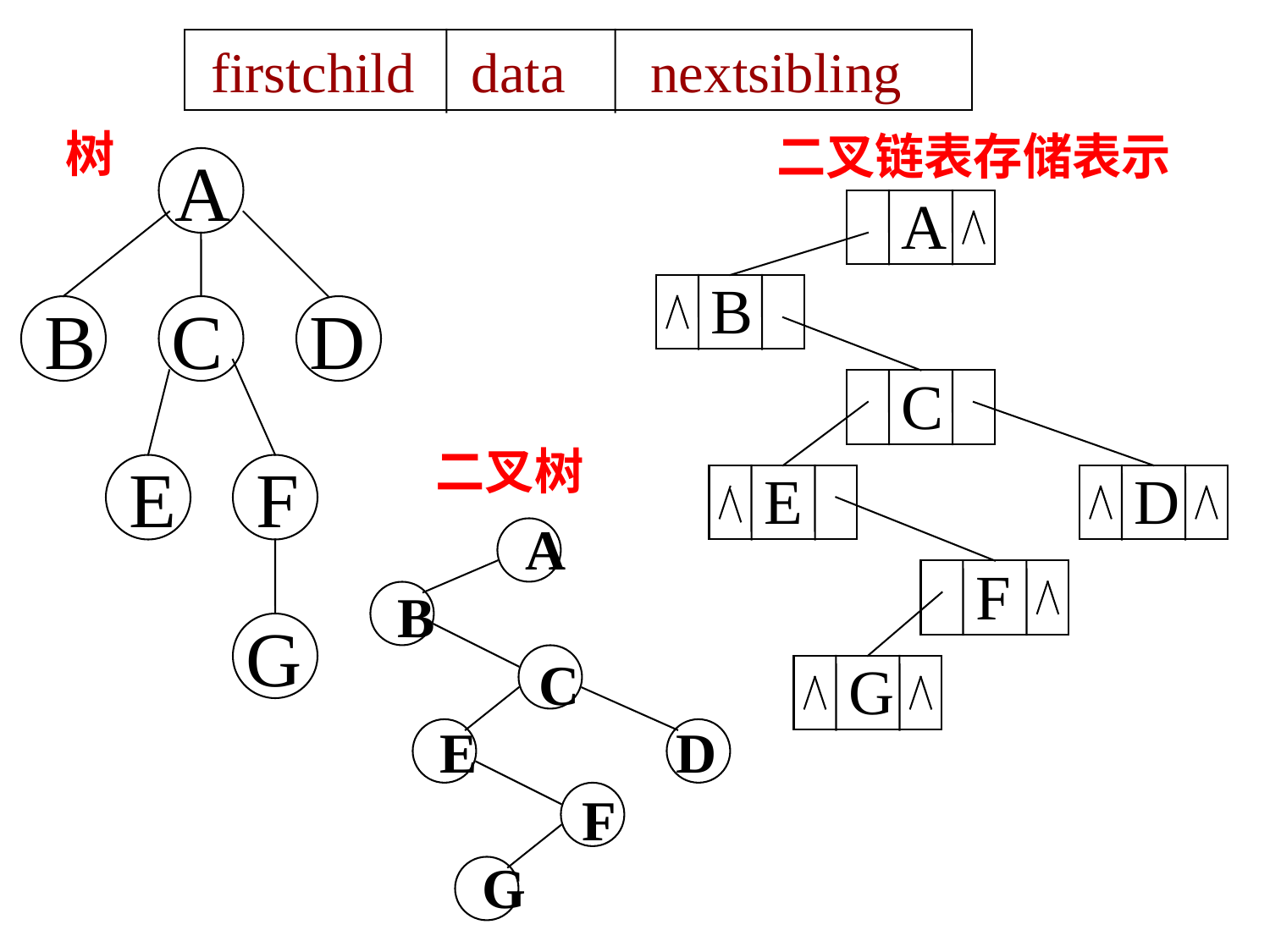

firstchild    data      nextsibling
树
二叉链表存储表示
A

B
C
D

E
F

G

A

B

C

E

D
二叉树
         A
B
          C
   E              D
             F
      G

F

G